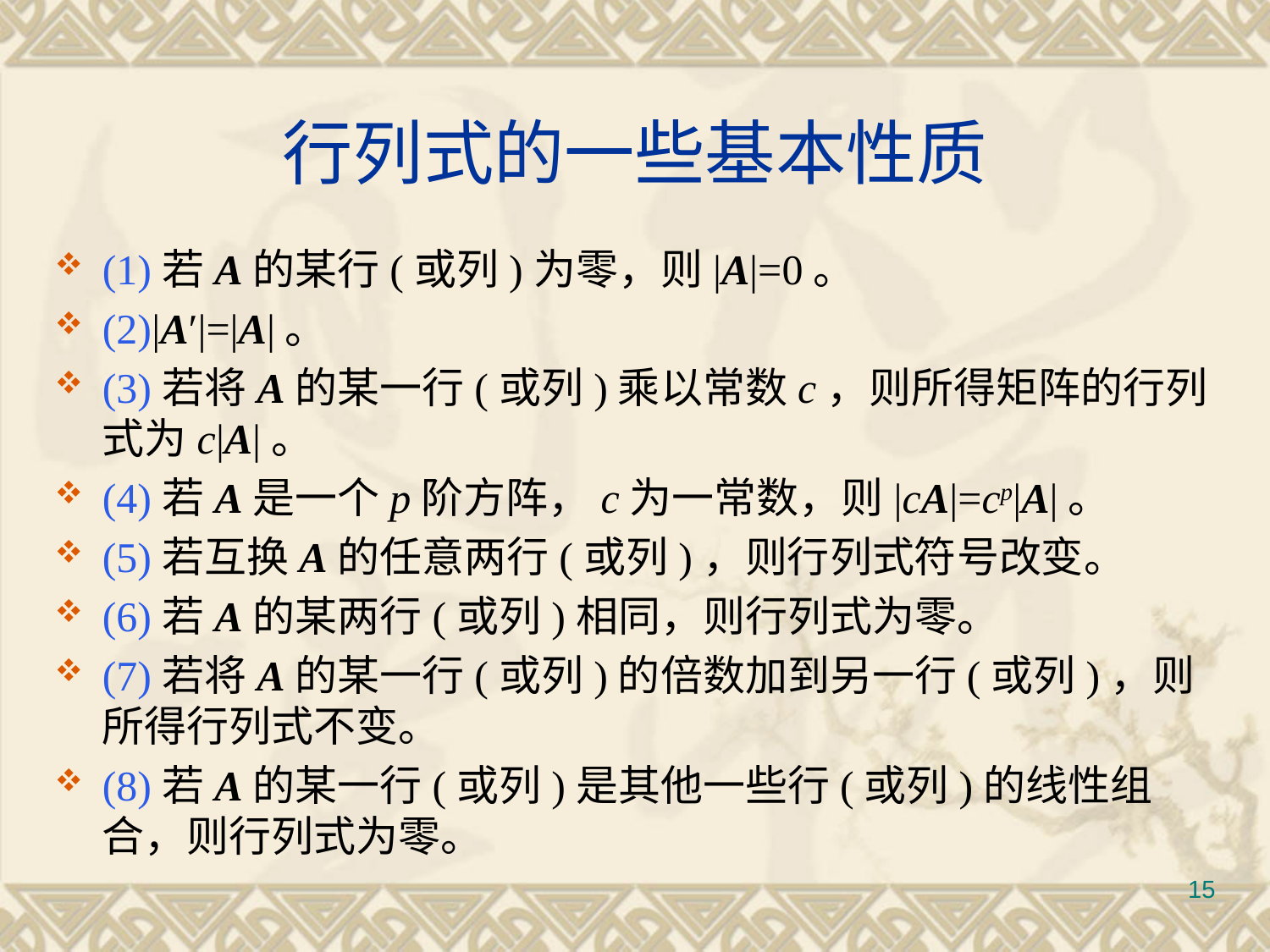

# 行列式的一些基本性质
(1)若A的某行(或列)为零，则|A|=0。
(2)|A′|=|A|。
(3)若将A的某一行(或列)乘以常数c，则所得矩阵的行列式为c|A|。
(4)若A是一个p阶方阵，c为一常数，则|cA|=cp|A|。
(5)若互换A的任意两行(或列)，则行列式符号改变。
(6)若A的某两行(或列)相同，则行列式为零。
(7)若将A的某一行(或列)的倍数加到另一行(或列)，则所得行列式不变。
(8)若A的某一行(或列)是其他一些行(或列)的线性组合，则行列式为零。
15